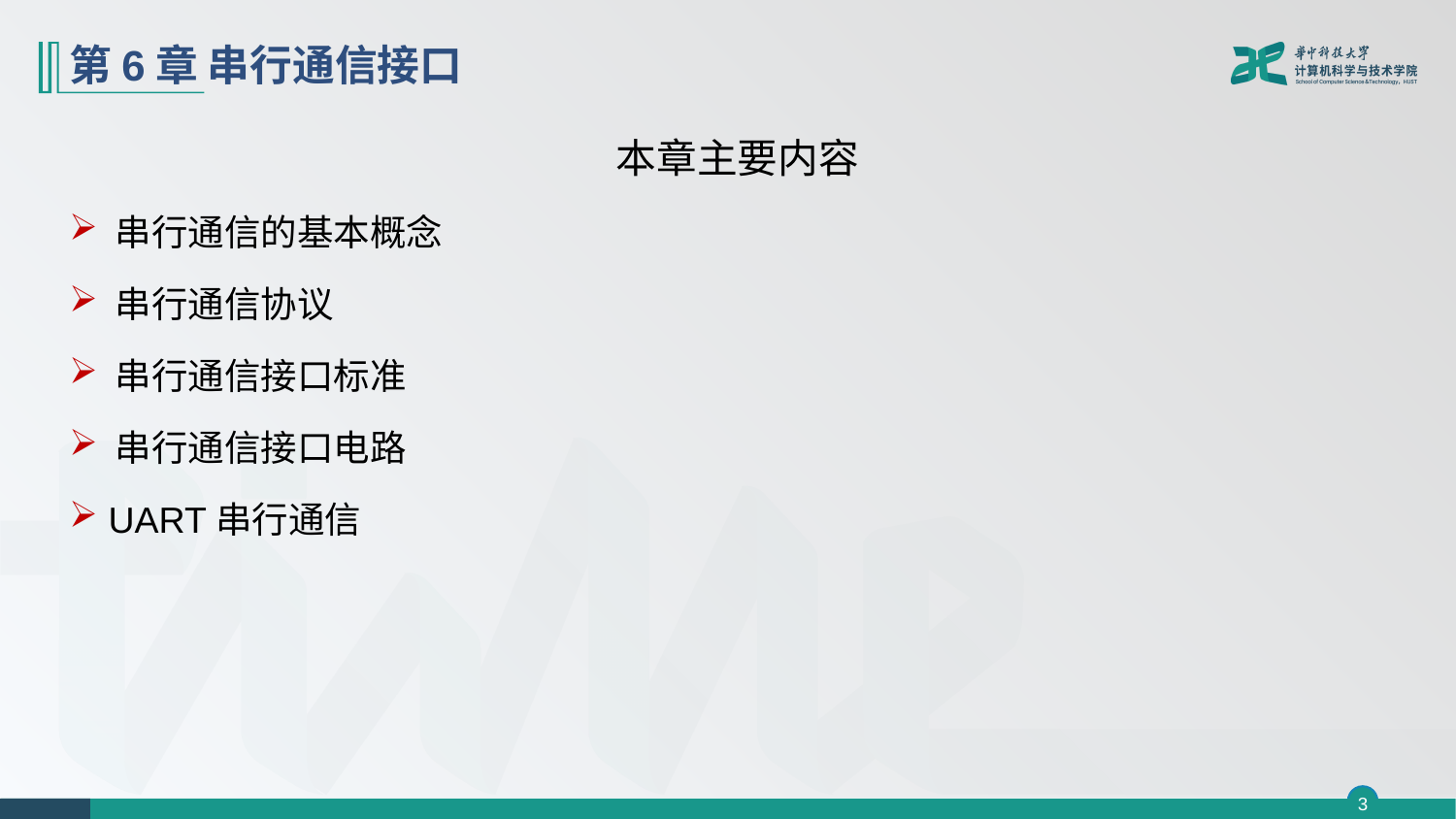

# 第6章 串行通信接口
本章主要内容
 串行通信的基本概念
 串行通信协议
 串行通信接口标准
 串行通信接口电路
 UART串行通信